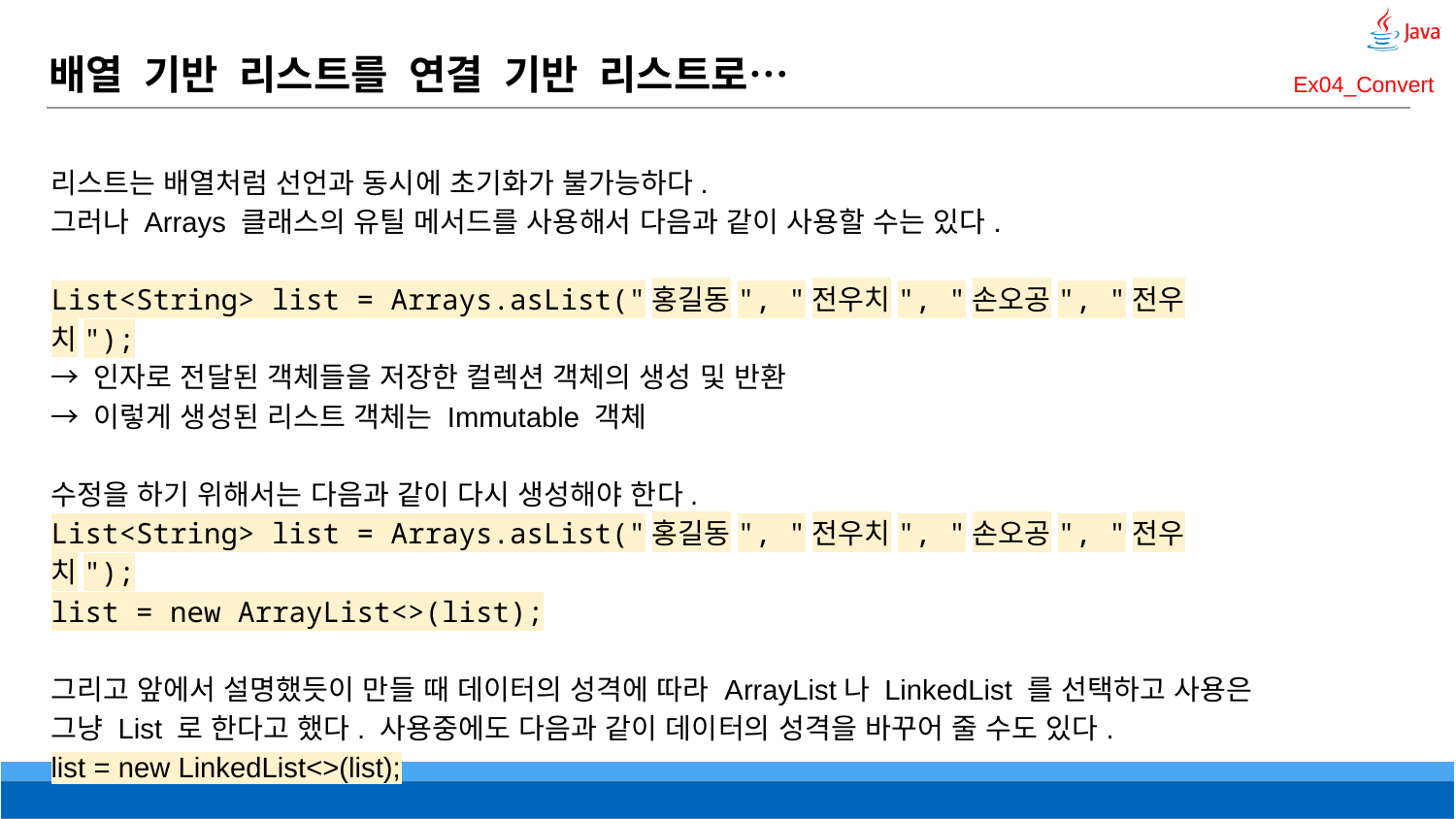

# 배열 기반 리스트를 연결 기반 리스트로…
Ex04_Convert
리스트는 배열처럼 선언과 동시에 초기화가 불가능하다.
그러나 Arrays 클래스의 유틸 메서드를 사용해서 다음과 같이 사용할 수는 있다.

List<String> list = Arrays.asList("홍길동", "전우치", "손오공", "전우치");
→ 인자로 전달된 객체들을 저장한 컬렉션 객체의 생성 및 반환
→ 이렇게 생성된 리스트 객체는 Immutable 객체

수정을 하기 위해서는 다음과 같이 다시 생성해야 한다.
List<String> list = Arrays.asList("홍길동", "전우치", "손오공", "전우치");
list = new ArrayList<>(list);

그리고 앞에서 설명했듯이 만들 때 데이터의 성격에 따라 ArrayList나 LinkedList 를 선택하고 사용은 그냥 List 로 한다고 했다. 사용중에도 다음과 같이 데이터의 성격을 바꾸어 줄 수도 있다.
list = new LinkedList<>(list);